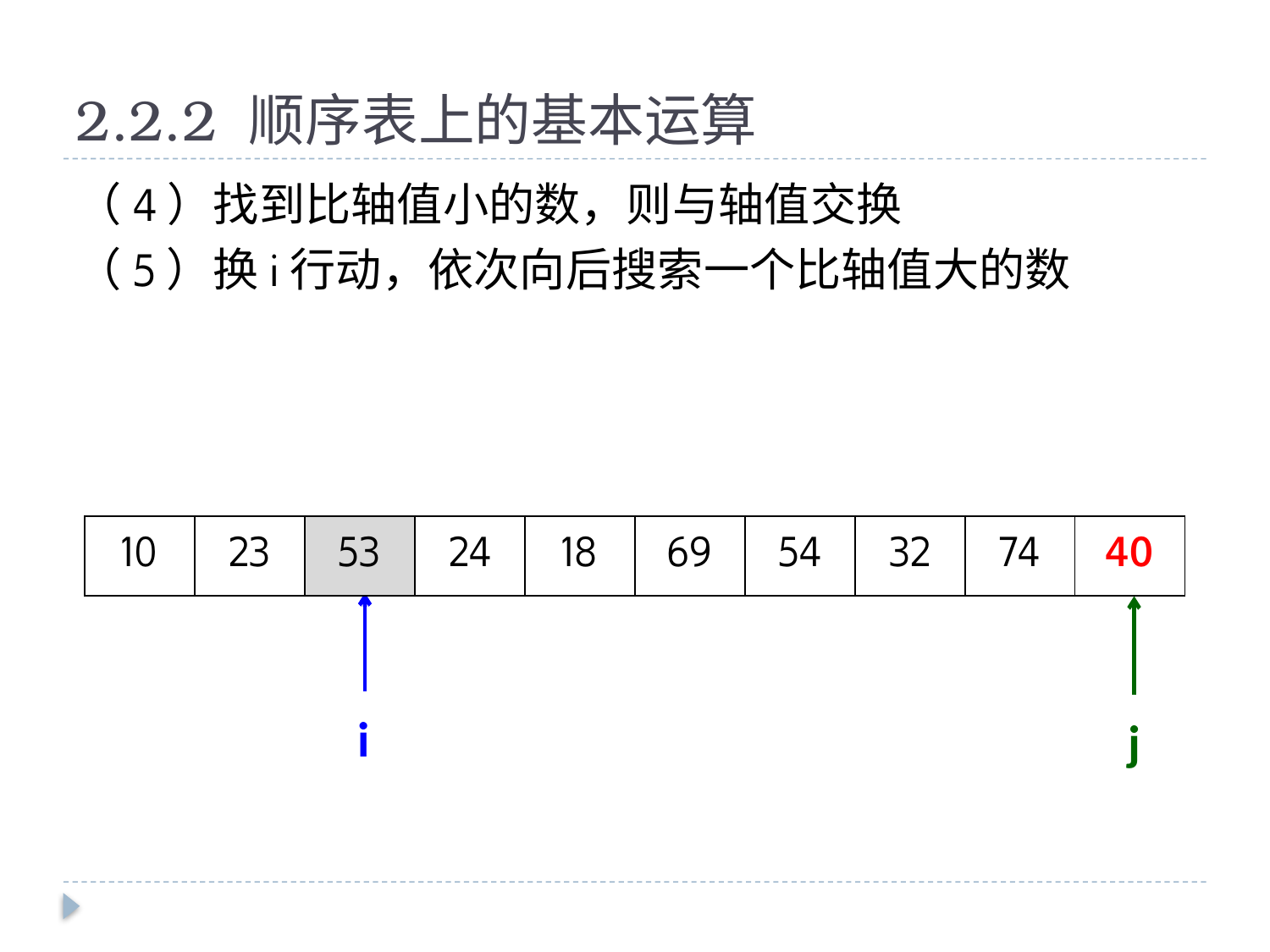

# 2.2.2 顺序表上的基本运算
（4）找到比轴值小的数，则与轴值交换
（5）换i行动，依次向后搜索一个比轴值大的数

| 10 | 23 | 53 | 24 | 18 | 69 | 54 | 32 | 74 | 40 |
| --- | --- | --- | --- | --- | --- | --- | --- | --- | --- |
i
j